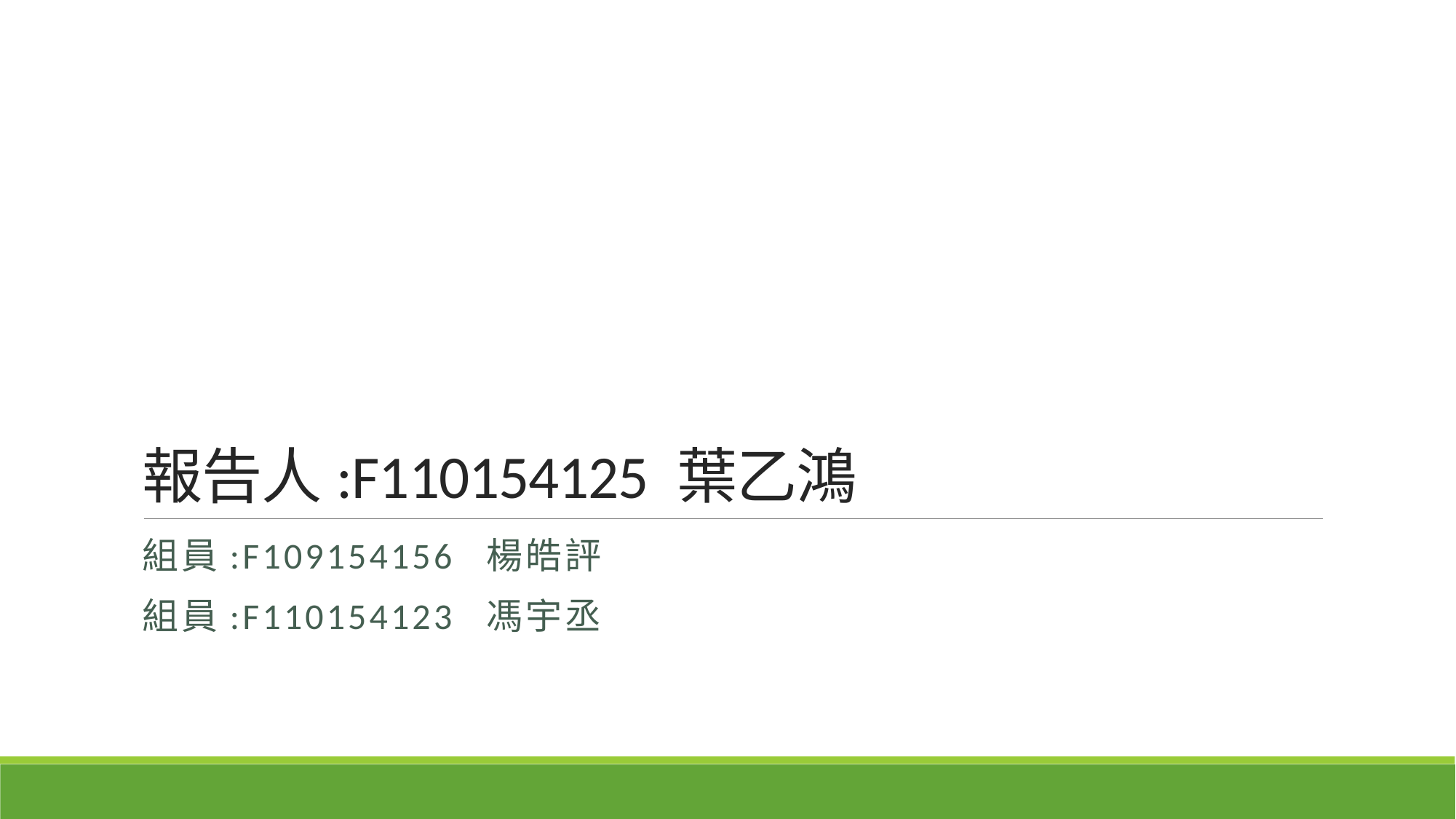

# 報告人:F110154125 葉乙鴻
組員:F109154156  楊皓評
組員:F110154123  馮宇丞